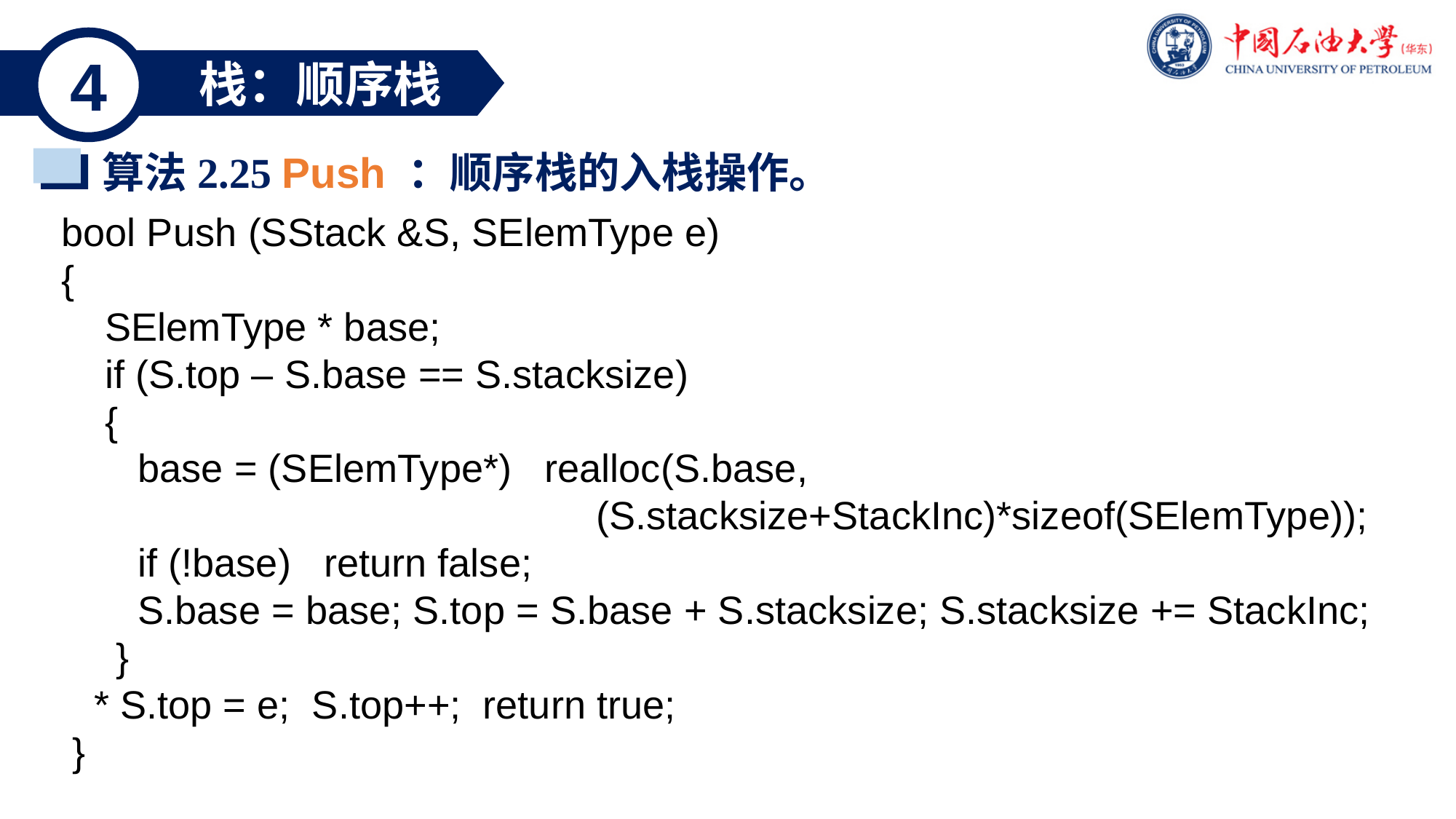

4
栈：顺序栈
算法2.25 Push ：顺序栈的入栈操作。

bool Push (SStack &S, SElemType e)
{
    SElemType * base;
    if (S.top – S.base == S.stacksize)
    {
       base = (SElemType*)   realloc(S.base,
                                                 (S.stacksize+StackInc)*sizeof(SElemType));
       if (!base)   return false;
       S.base = base; S.top = S.base + S.stacksize; S.stacksize += StackInc;
     }
   * S.top = e;  S.top++;  return true;
 }